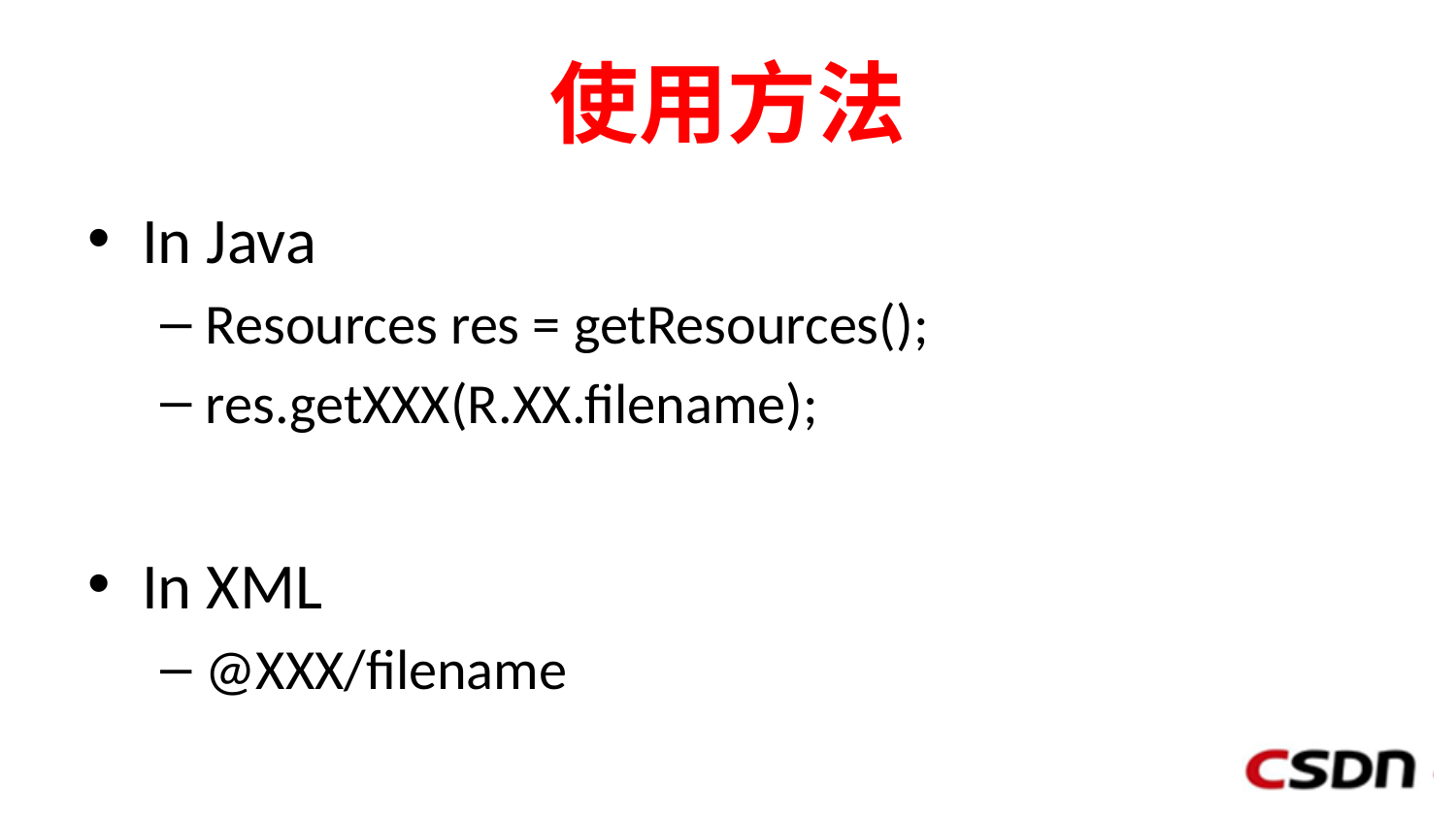

# 使用方法
In Java
Resources res = getResources();
res.getXXX(R.XX.filename);

In XML
@XXX/filename